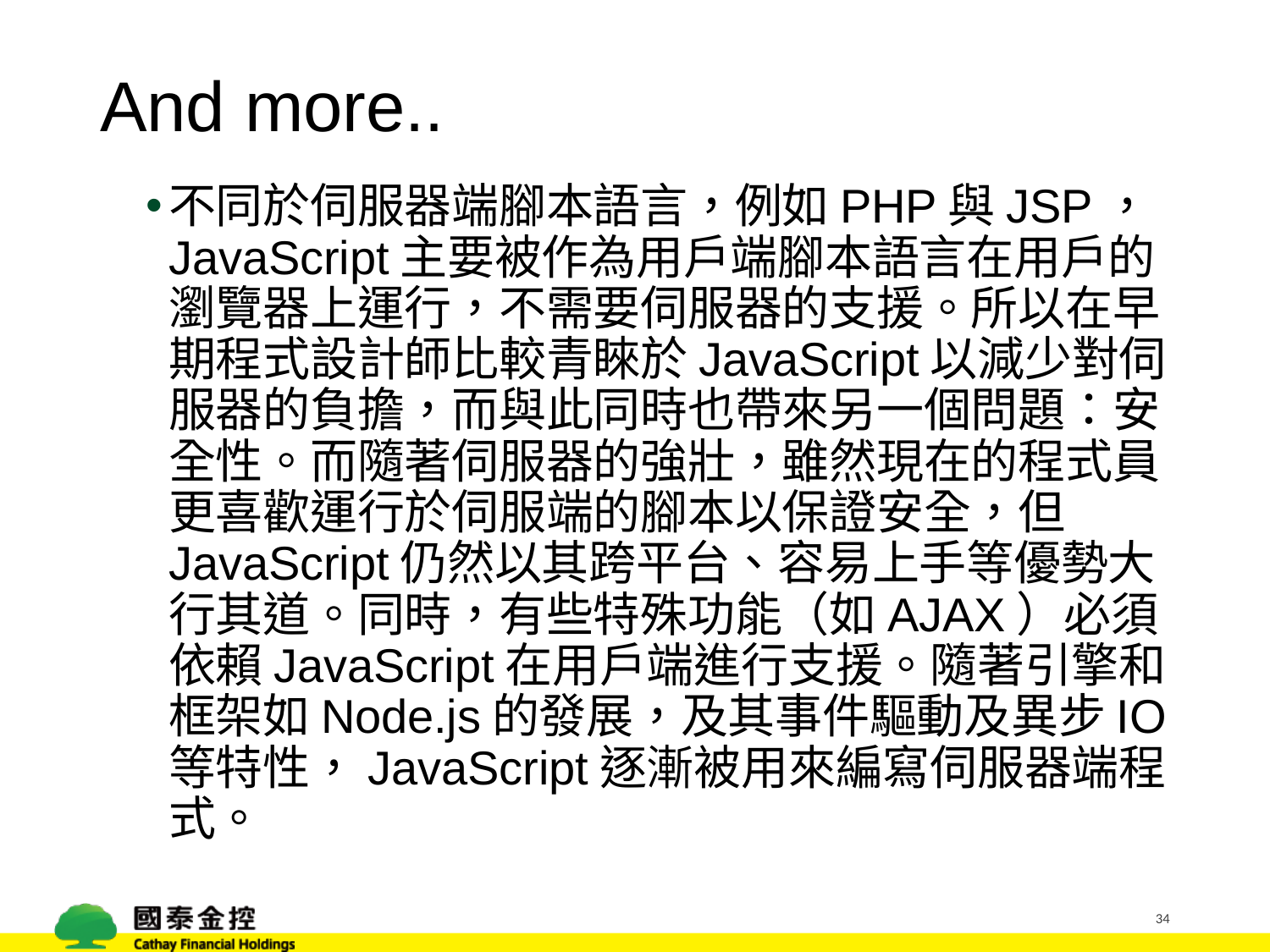

# And more..
不同於伺服器端腳本語言，例如PHP與JSP，JavaScript主要被作為用戶端腳本語言在用戶的瀏覽器上運行，不需要伺服器的支援。所以在早期程式設計師比較青睞於JavaScript以減少對伺服器的負擔，而與此同時也帶來另一個問題：安全性。而隨著伺服器的強壯，雖然現在的程式員更喜歡運行於伺服端的腳本以保證安全，但JavaScript仍然以其跨平台、容易上手等優勢大行其道。同時，有些特殊功能（如AJAX）必須依賴JavaScript在用戶端進行支援。隨著引擎和框架如Node.js的發展，及其事件驅動及異步IO等特性，JavaScript逐漸被用來編寫伺服器端程式。